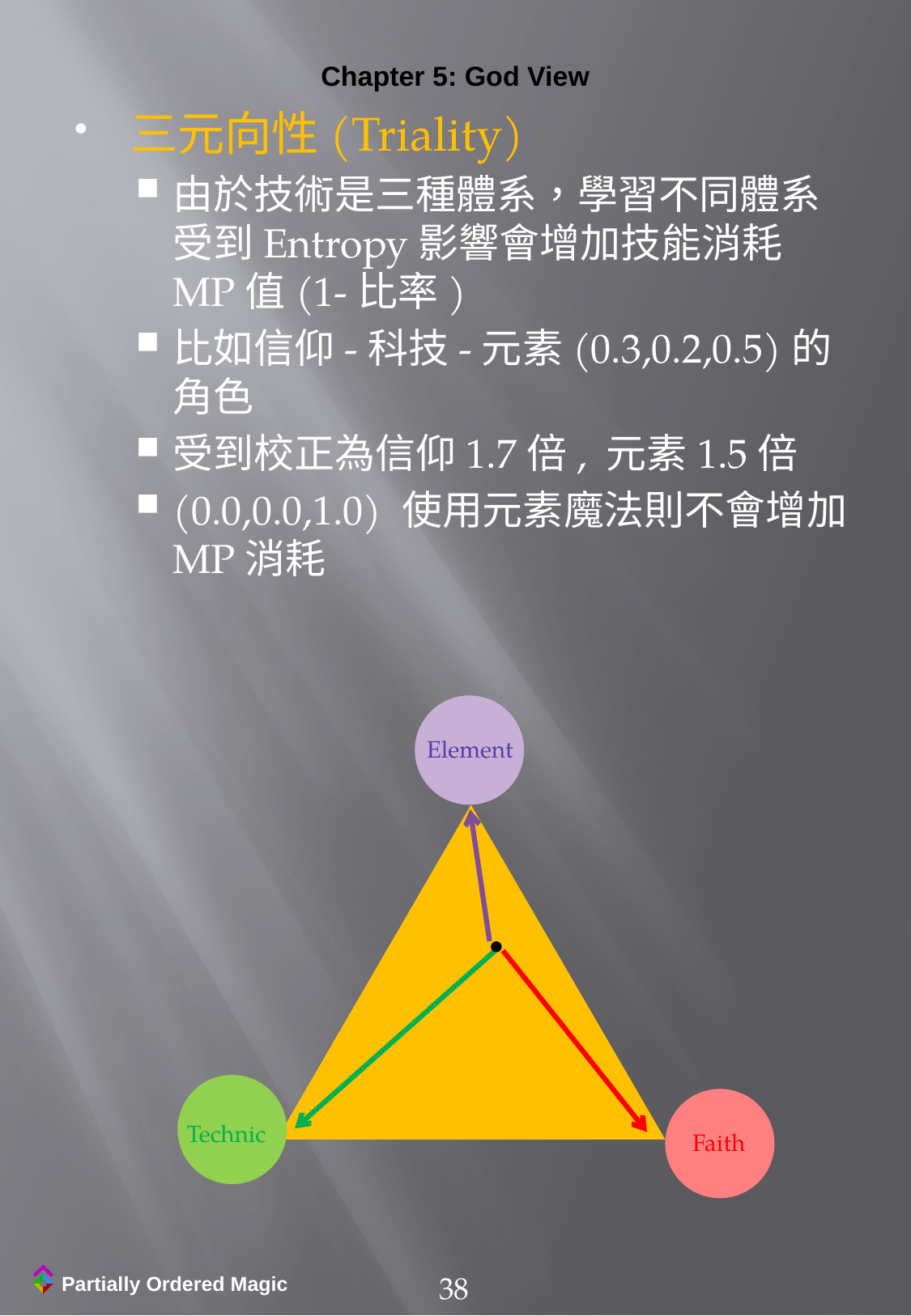

# Chapter 5: God View
三元向性(Triality)
由於技術是三種體系，學習不同體系受到Entropy影響會增加技能消耗MP值(1-比率)
比如信仰-科技-元素(0.3,0.2,0.5)的角色
受到校正為信仰1.7倍, 元素1.5倍
(0.0,0.0,1.0) 使用元素魔法則不會增加MP消耗

Element

Technic

Faith